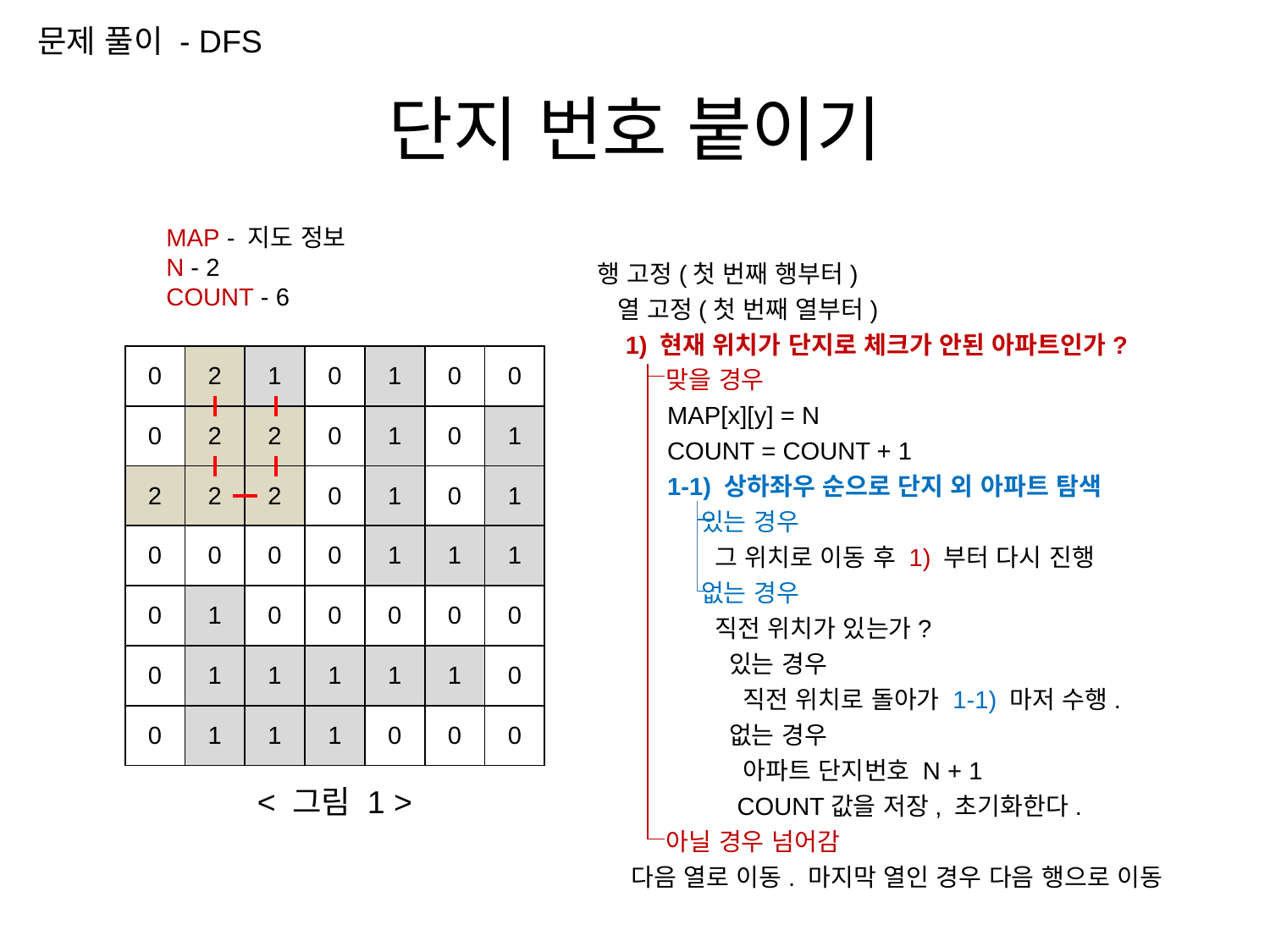

문제 풀이 - DFS
# 단지 번호 붙이기
MAP - 지도 정보
N - 2
COUNT - 6
행 고정(첫 번째 행부터)
  열 고정(첫 번째 열부터)
    1) 현재 위치가 단지로 체크가 안된 아파트인가?
         맞을 경우
          MAP[x][y] = N
          COUNT = COUNT + 1
          1-1) 상하좌우 순으로 단지 외 아파트 탐색
              있는 경우
                그 위치로 이동 후 1) 부터 다시 진행
              없는 경우
                직전 위치가 있는가?
                  있는 경우
                    직전 위치로 돌아가 1-1) 마저 수행.
                  없는 경우
                    아파트 단지번호 N + 1
                    COUNT값을 저장, 초기화한다.
         아닐 경우 넘어감
    다음 열로 이동. 마지막 열인 경우 다음 행으로 이동
| 0 | 2 | 1 | 0 | 1 | 0 | 0 |
| --- | --- | --- | --- | --- | --- | --- |
| 0 | 2 | 2 | 0 | 1 | 0 | 1 |
| 2 | 2 | 2 | 0 | 1 | 0 | 1 |
| 0 | 0 | 0 | 0 | 1 | 1 | 1 |
| 0 | 1 | 0 | 0 | 0 | 0 | 0 |
| 0 | 1 | 1 | 1 | 1 | 1 | 0 |
| 0 | 1 | 1 | 1 | 0 | 0 | 0 |
< 그림 1 >